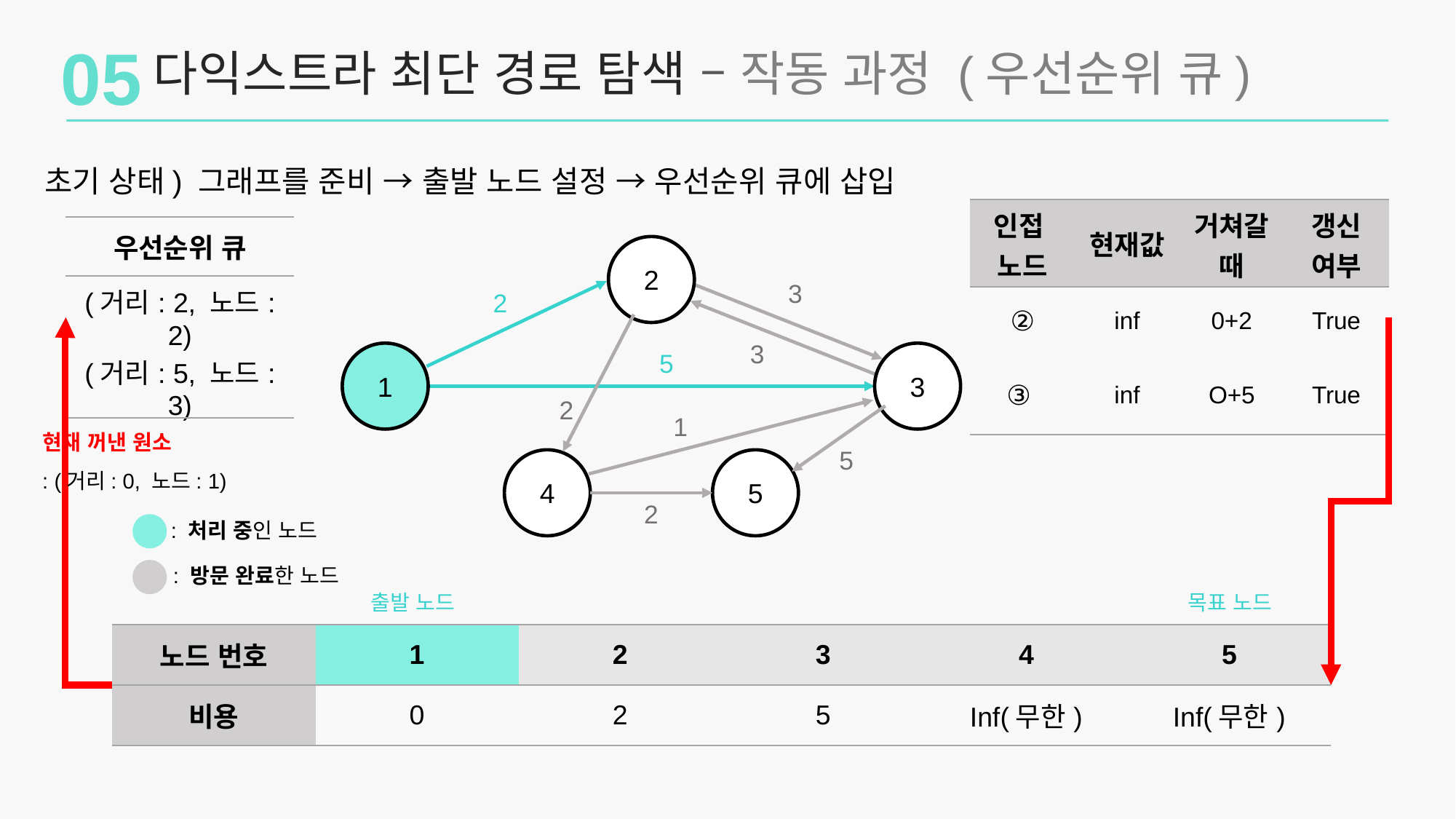

05
다익스트라 최단 경로 탐색 – 작동 과정 (우선순위 큐)

초기 상태) 그래프를 준비 → 출발 노드 설정 → 우선순위 큐에 삽입
| 인접 노드 | 현재값 | 거쳐갈 때 | 갱신 여부 |
| --- | --- | --- | --- |
| ② | inf | 0+2 | True |
| ③ | inf | O+5 | True |
| 우선순위 큐 |
| --- |
| (거리: 2, 노드: 2) (거리: 5, 노드: 3) |
2
3
2
3
5
1
3
2
1
현재 꺼낸 원소
: (거리: 0, 노드: 1)
5
4
5
2
: 처리 중인 노드

: 방문 완료한 노드

출발 노드
목표 노드
| 노드 번호 | 1 | 2 | 3 | 4 | 5 |
| --- | --- | --- | --- | --- | --- |
| 비용 | 0 | 2 | 5 | Inf(무한) | Inf(무한) |